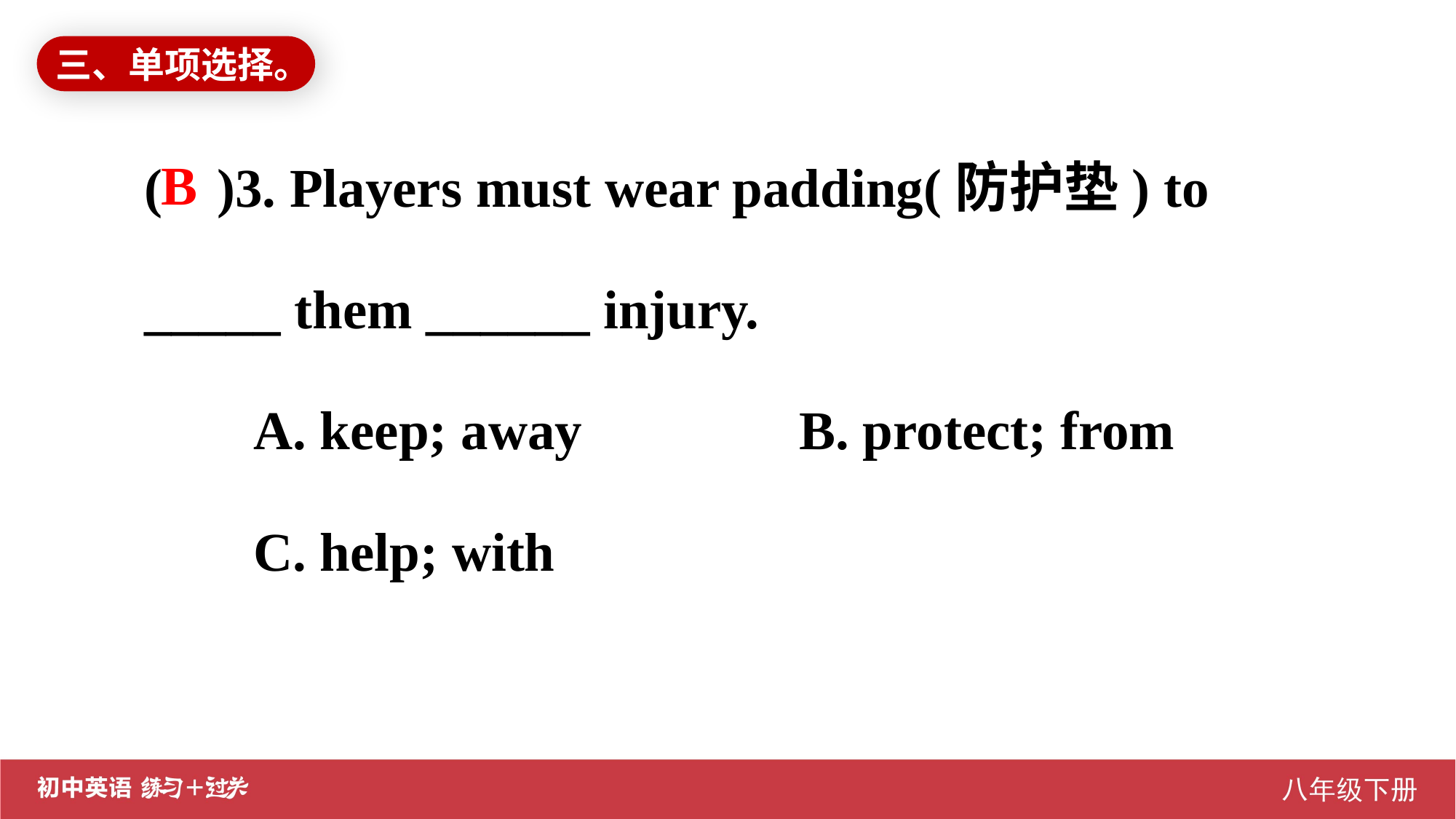

三、单项选择。
(    )3. Players must wear padding(防护垫) to _____ them ______ injury.
	A. keep; away		B. protect; from
        C. help; with
B